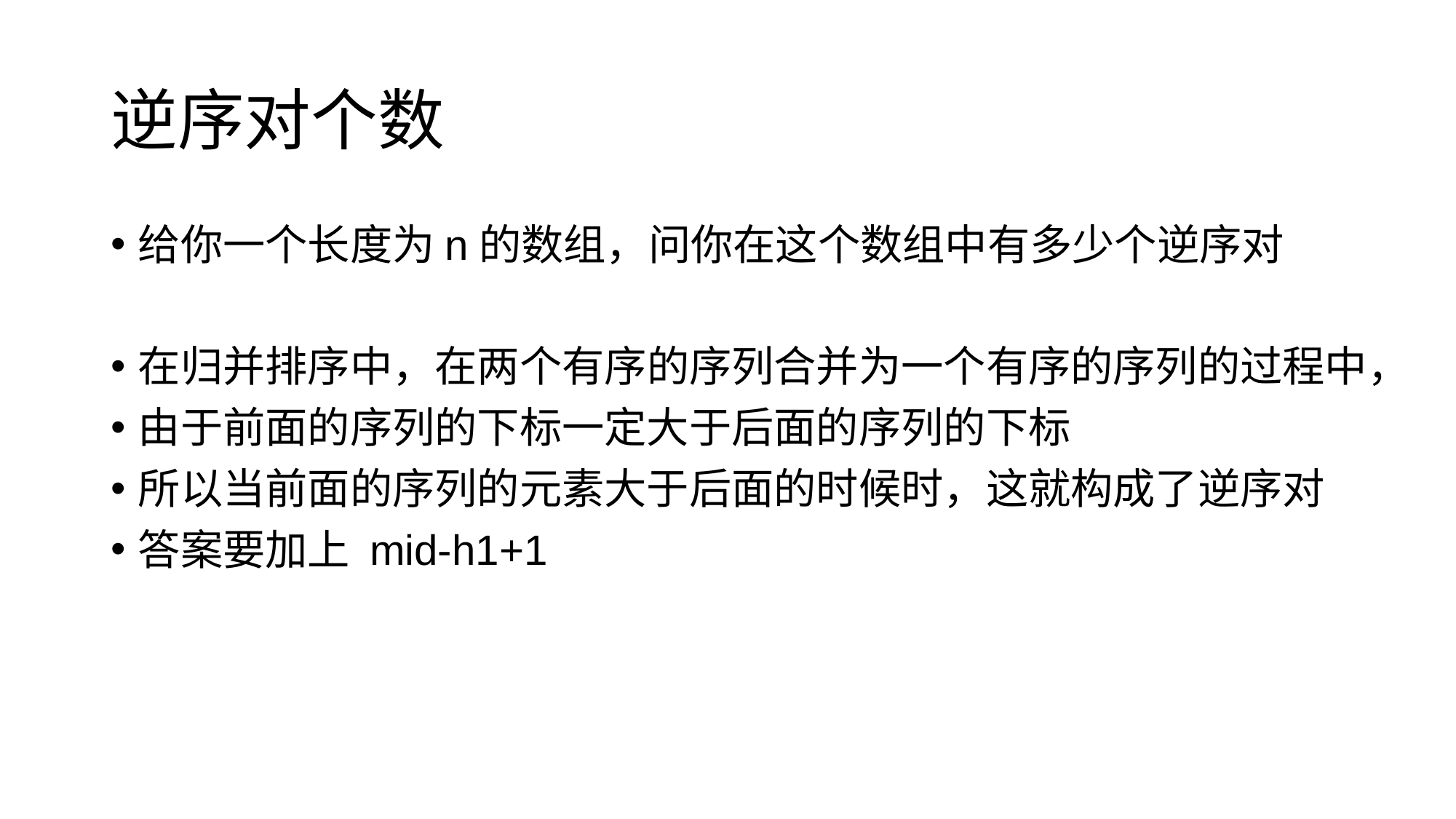

# 逆序对个数
给你一个长度为n的数组，问你在这个数组中有多少个逆序对

在归并排序中，在两个有序的序列合并为一个有序的序列的过程中，
由于前面的序列的下标一定大于后面的序列的下标
所以当前面的序列的元素大于后面的时候时，这就构成了逆序对
答案要加上 mid-h1+1